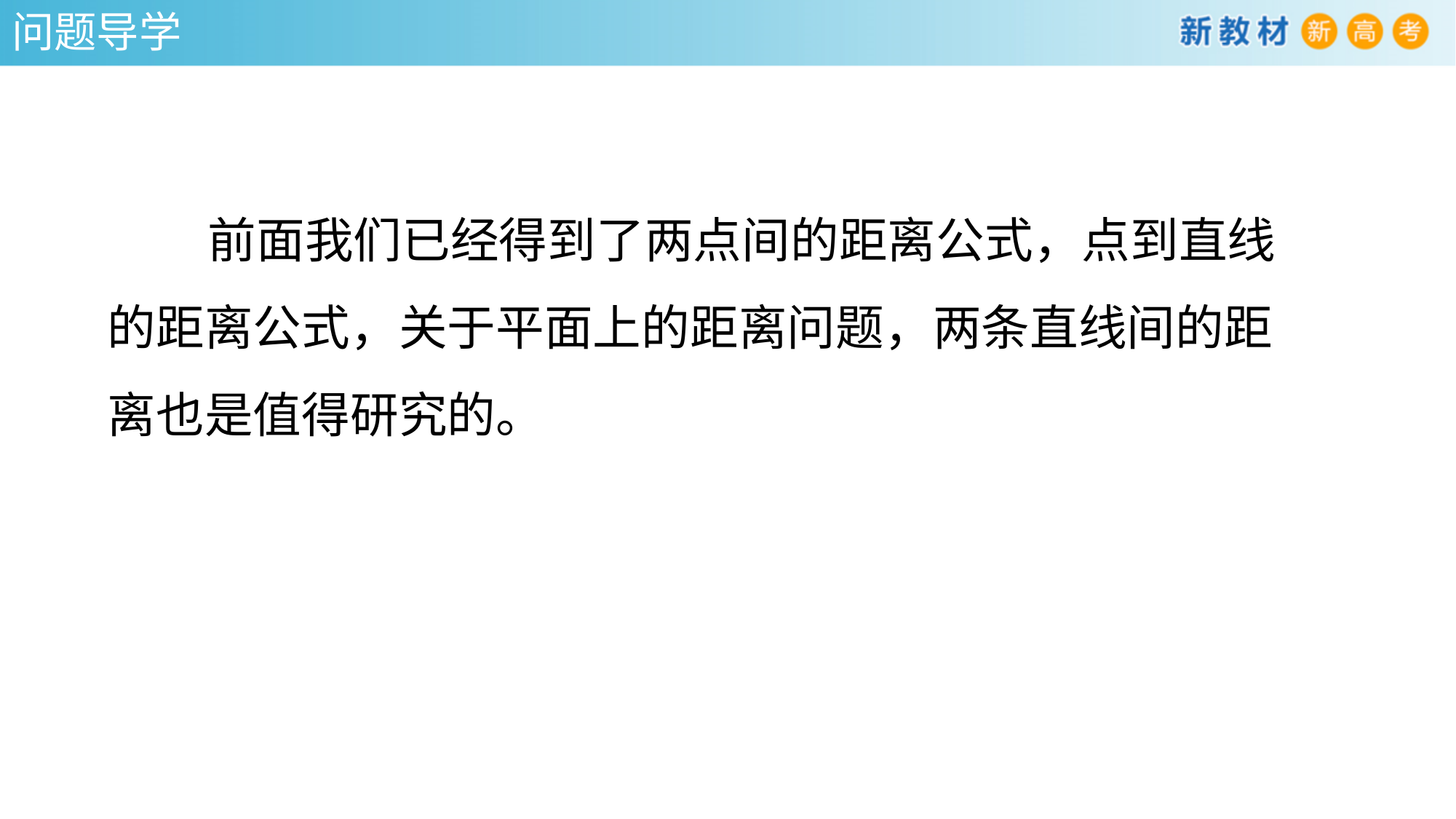

问题导学
         前面我们已经得到了两点间的距离公式，点到直线的距离公式，关于平面上的距离问题，两条直线间的距离也是值得研究的。